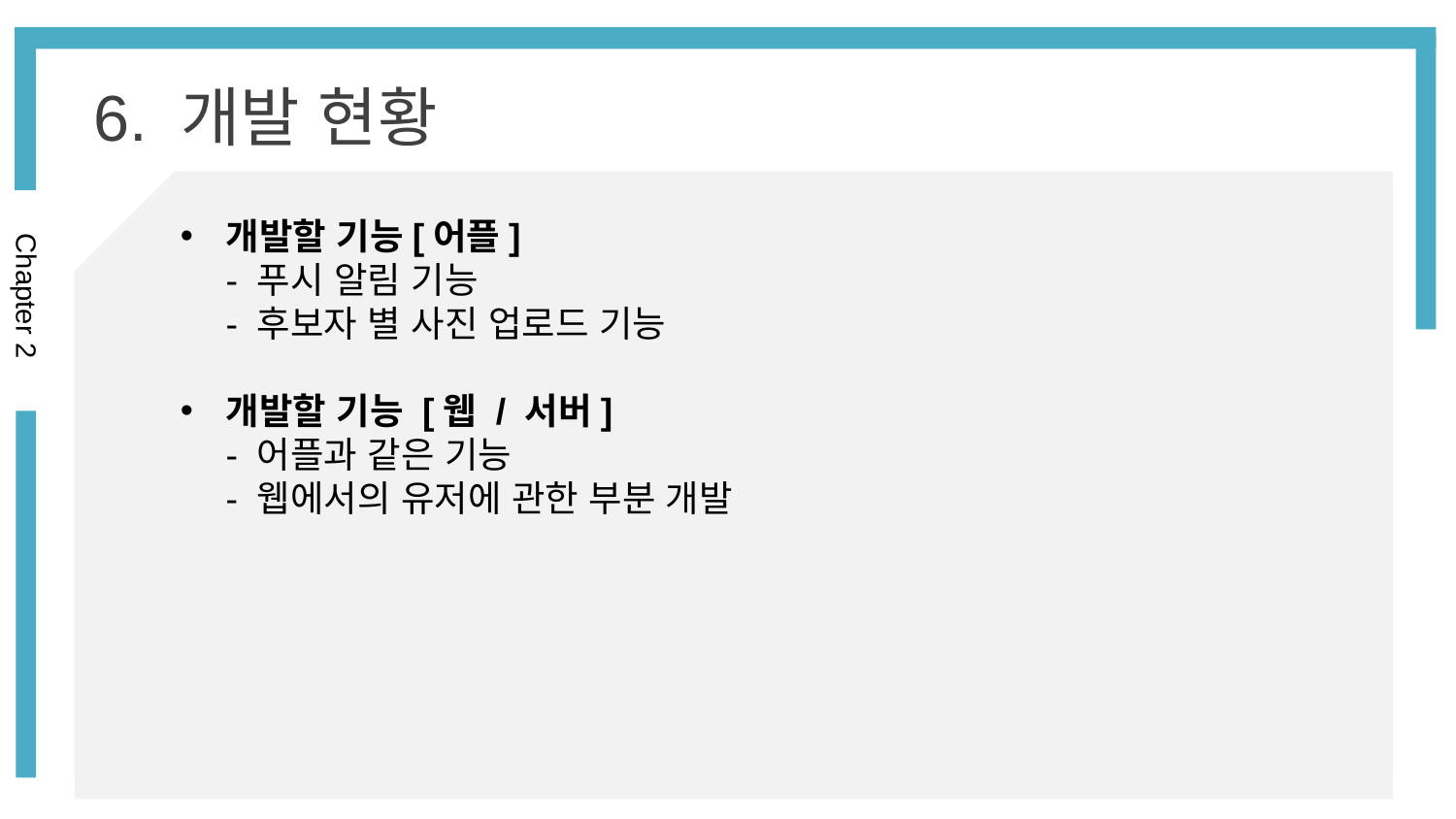

6. 개발 현황

개발할 기능[어플]
- 푸시 알림 기능
- 후보자 별 사진 업로드 기능
개발할 기능 [웹 / 서버]
- 어플과 같은 기능
- 웹에서의 유저에 관한 부분 개발
Chapter 2